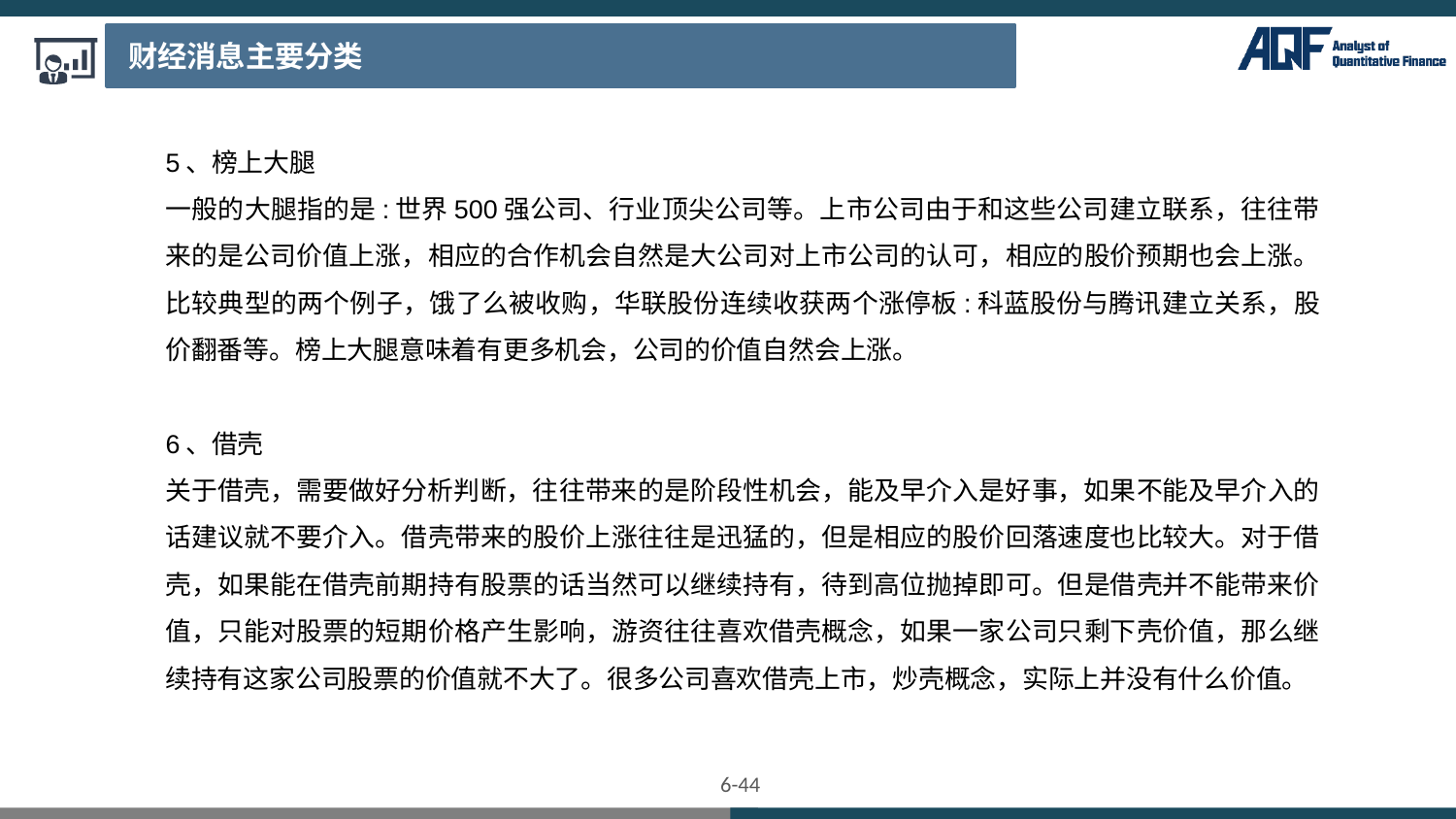

财经消息主要分类
5、榜上大腿
一般的大腿指的是:世界500强公司、行业顶尖公司等。上市公司由于和这些公司建立联系，往往带来的是公司价值上涨，相应的合作机会自然是大公司对上市公司的认可，相应的股价预期也会上涨。比较典型的两个例子，饿了么被收购，华联股份连续收获两个涨停板:科蓝股份与腾讯建立关系，股价翻番等。榜上大腿意味着有更多机会，公司的价值自然会上涨。

6、借壳
关于借壳，需要做好分析判断，往往带来的是阶段性机会，能及早介入是好事，如果不能及早介入的话建议就不要介入。借壳带来的股价上涨往往是迅猛的，但是相应的股价回落速度也比较大。对于借壳，如果能在借壳前期持有股票的话当然可以继续持有，待到高位抛掉即可。但是借壳并不能带来价值，只能对股票的短期价格产生影响，游资往往喜欢借壳概念，如果一家公司只剩下壳价值，那么继续持有这家公司股票的价值就不大了。很多公司喜欢借壳上市，炒壳概念，实际上并没有什么价值。